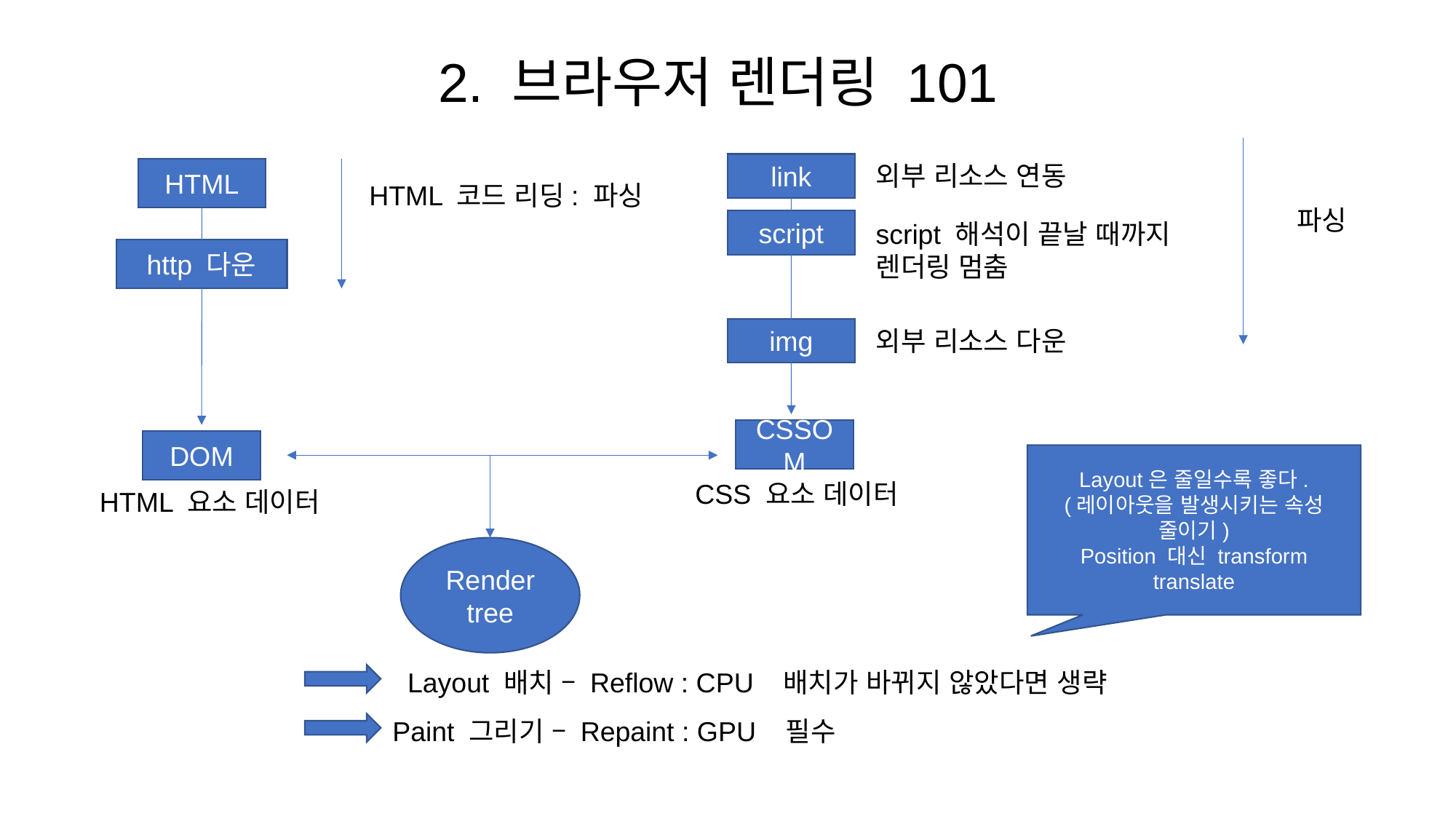

# 2. 브라우저 렌더링 101
외부 리소스 연동
link
HTML
HTML 코드 리딩: 파싱
파싱
script
script 해석이 끝날 때까지 렌더링 멈춤
http 다운
img
외부 리소스 다운
CSSOM
DOM
Layout은 줄일수록 좋다.
(레이아웃을 발생시키는 속성 줄이기)
Position 대신 transform translate
CSS 요소 데이터
HTML 요소 데이터
Render
tree
Layout 배치 – Reflow : CPU   배치가 바뀌지 않았다면 생략

Paint 그리기 – Repaint : GPU   필수